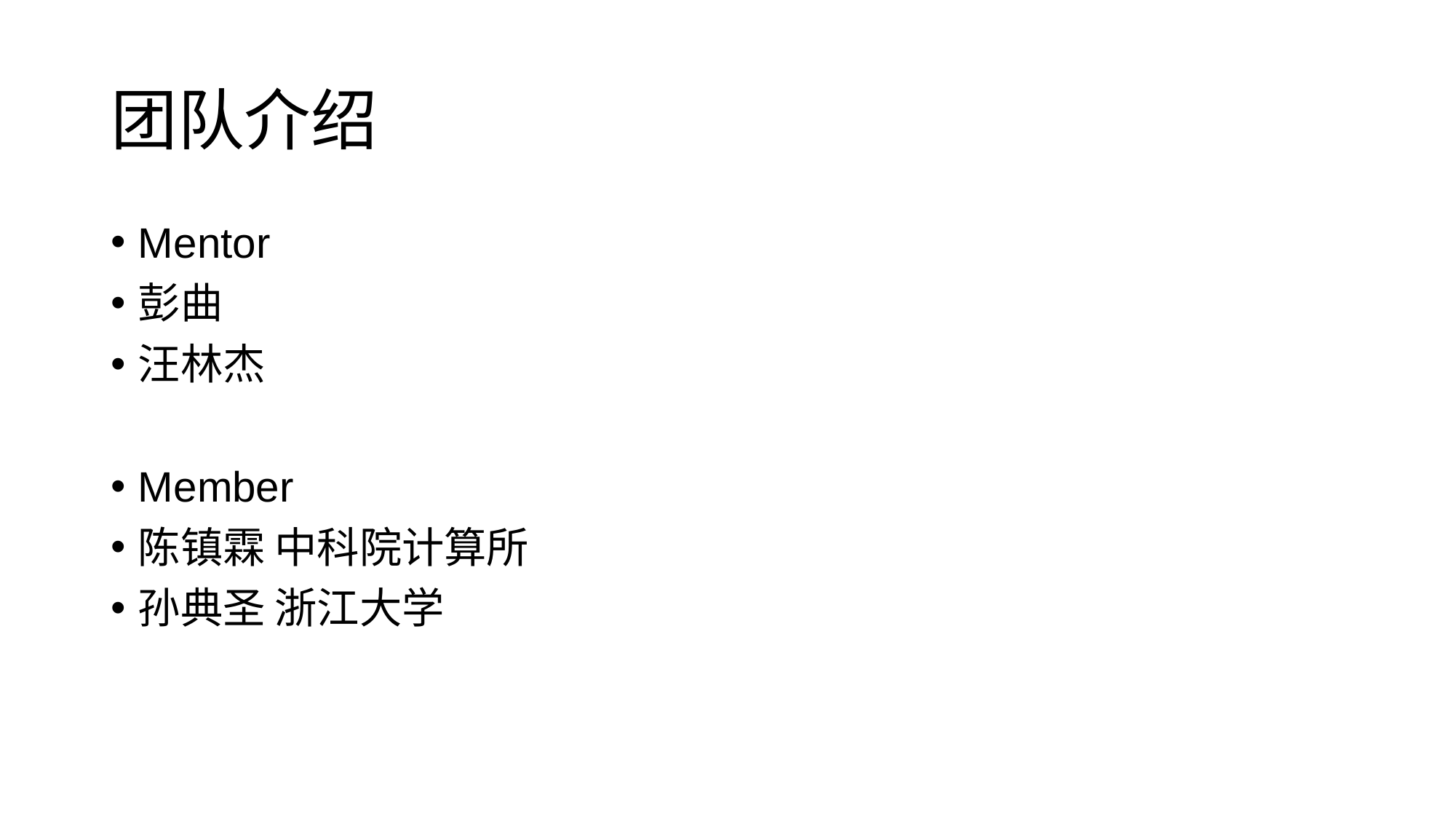

# 团队介绍
Mentor
彭曲
汪林杰

Member
陈镇霖 中科院计算所
孙典圣 浙江大学